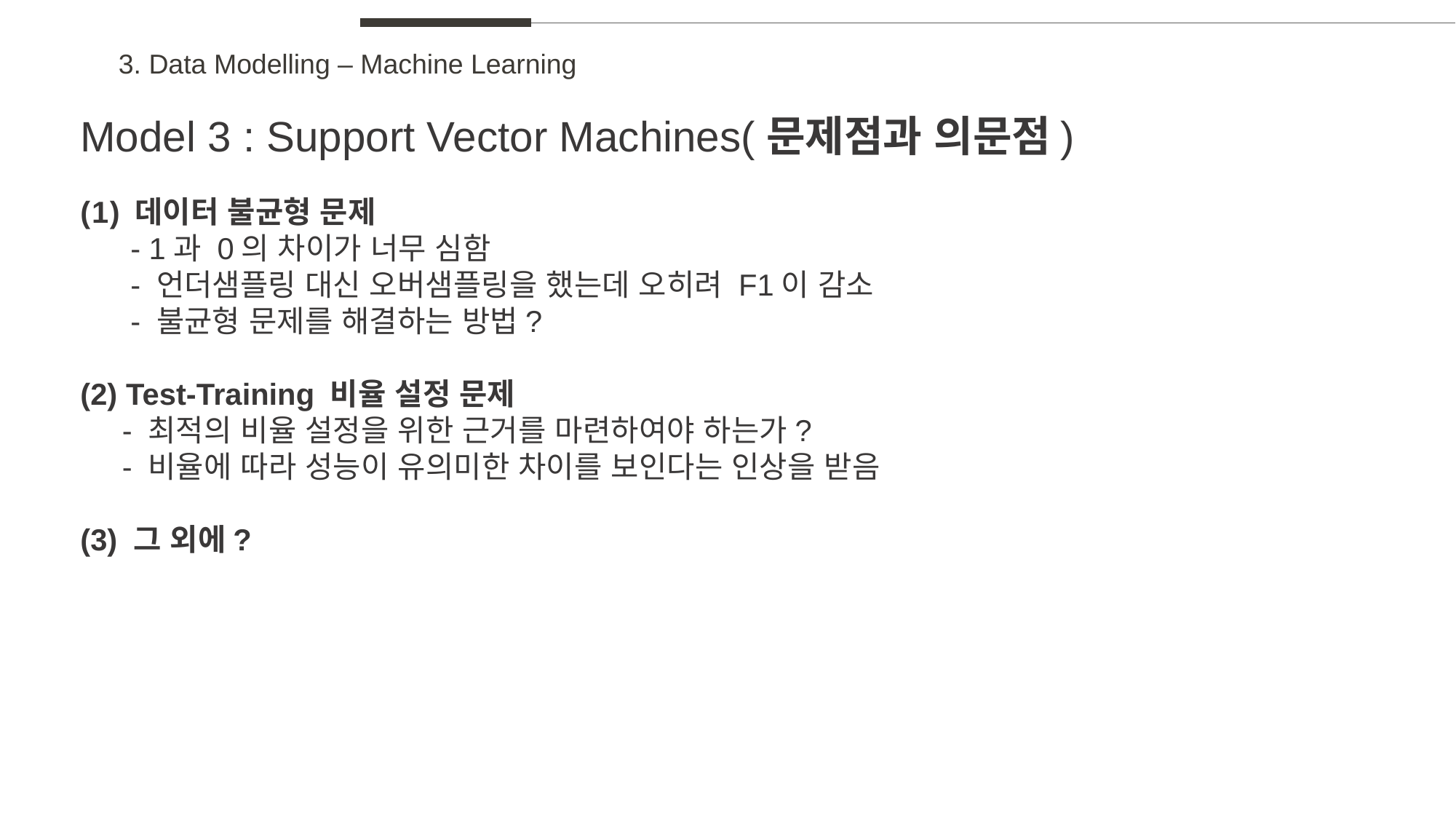

3. Data Modelling – Machine Learning
Model 3 : Support Vector Machines(문제점과 의문점)
데이터 불균형 문제
      - 1과 0의 차이가 너무 심함
      - 언더샘플링 대신 오버샘플링을 했는데 오히려 F1이 감소
      - 불균형 문제를 해결하는 방법?

(2) Test-Training 비율 설정 문제
     - 최적의 비율 설정을 위한 근거를 마련하여야 하는가?
     - 비율에 따라 성능이 유의미한 차이를 보인다는 인상을 받음

(3) 그 외에?